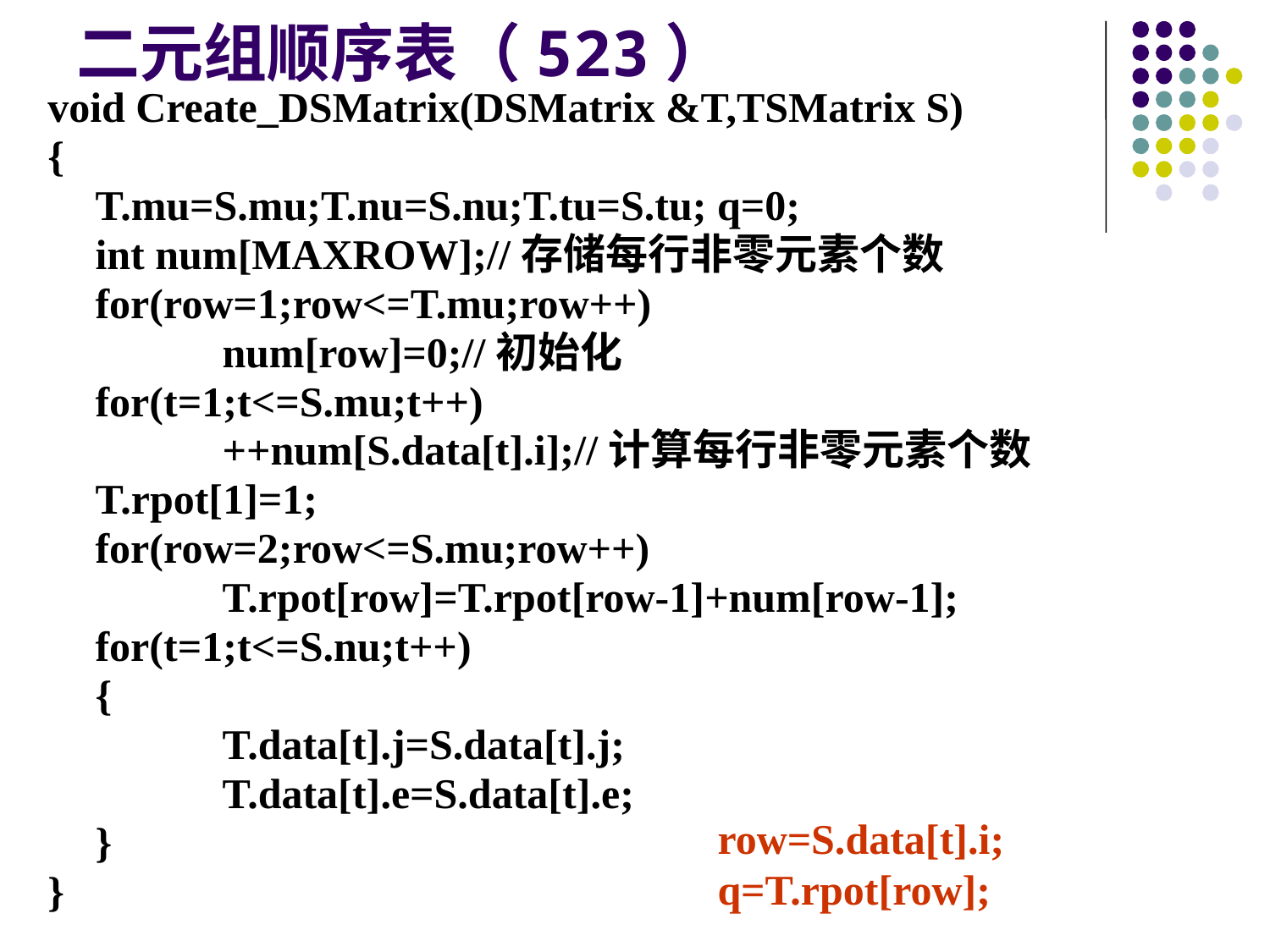

# 二元组顺序表（523）
void Create_DSMatrix(DSMatrix &T,TSMatrix S)
{
	T.mu=S.mu;T.nu=S.nu;T.tu=S.tu; q=0;
	int num[MAXROW];//存储每行非零元素个数
	for(row=1;row<=T.mu;row++)
		num[row]=0;//初始化
	for(t=1;t<=S.mu;t++)
		++num[S.data[t].i];//计算每行非零元素个数
	T.rpot[1]=1;
	for(row=2;row<=S.mu;row++)
		T.rpot[row]=T.rpot[row-1]+num[row-1];
	for(t=1;t<=S.nu;t++)
	{
		T.data[t].j=S.data[t].j;
		T.data[t].e=S.data[t].e;
	}
}
row=S.data[t].i;
q=T.rpot[row];